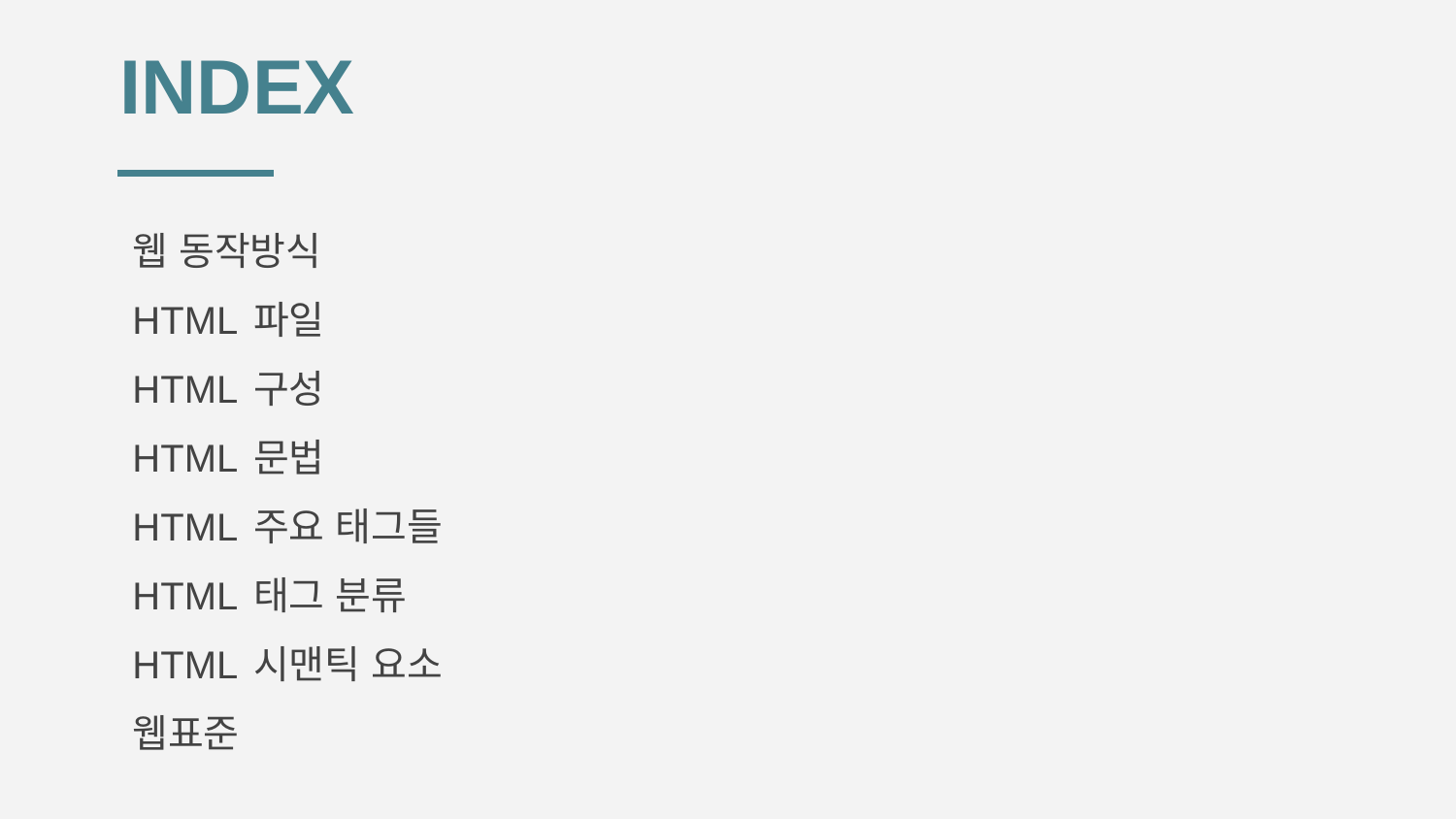

# INDEX
웹 동작방식
HTML 파일
HTML 구성
HTML 문법
HTML 주요 태그들
HTML 태그 분류
HTML 시맨틱 요소
웹표준